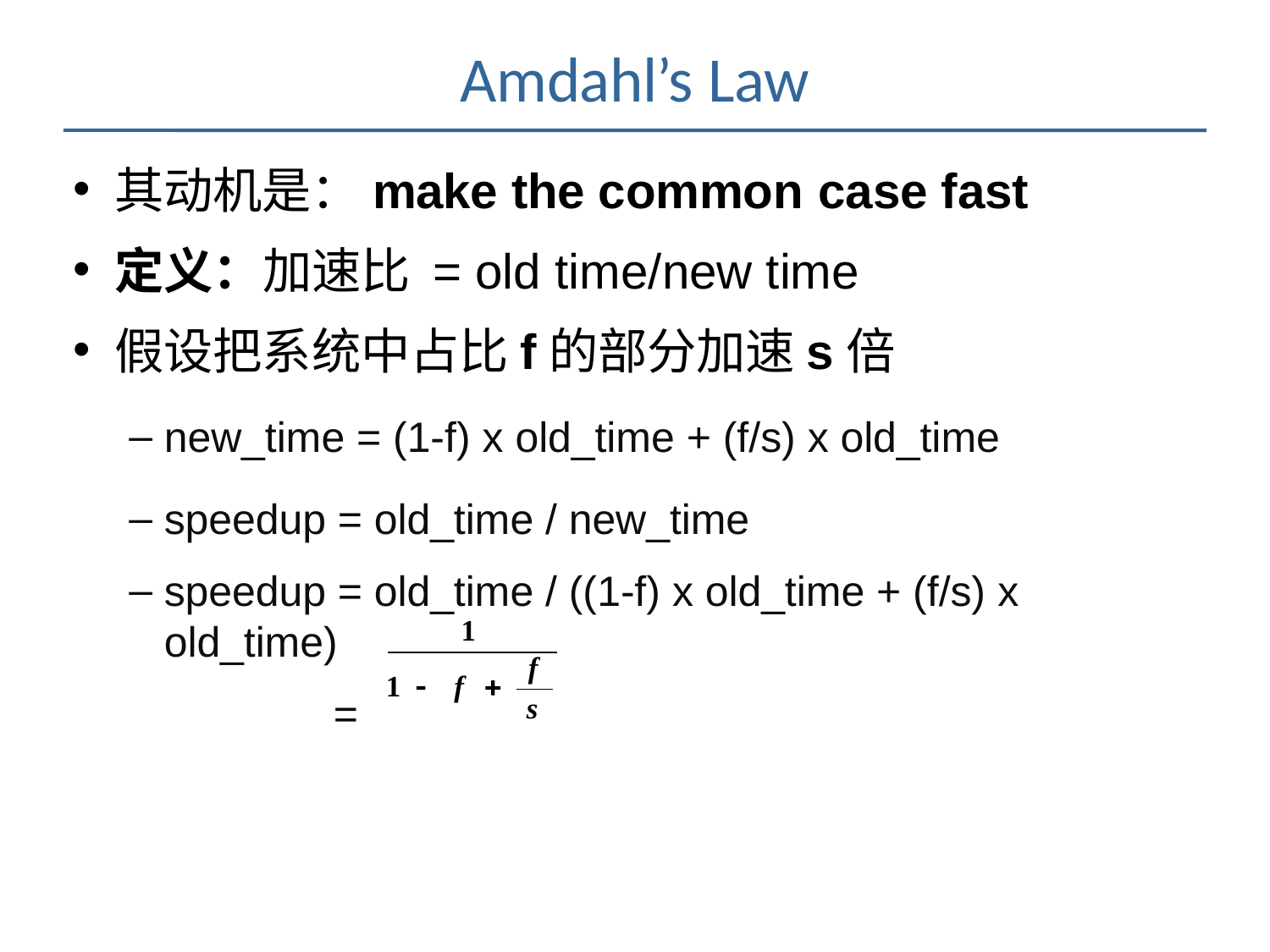

# Amdahl’s Law
其动机是：make the common case fast
定义：加速比 = old time/new time
假设把系统中占比f的部分加速s倍
new_time = (1-f) x old_time + (f/s) x old_time
speedup = old_time / new_time
speedup = old_time / ((1-f) x old_time + (f/s) x old_time)
                 =

1
f

1 −	f	+

s